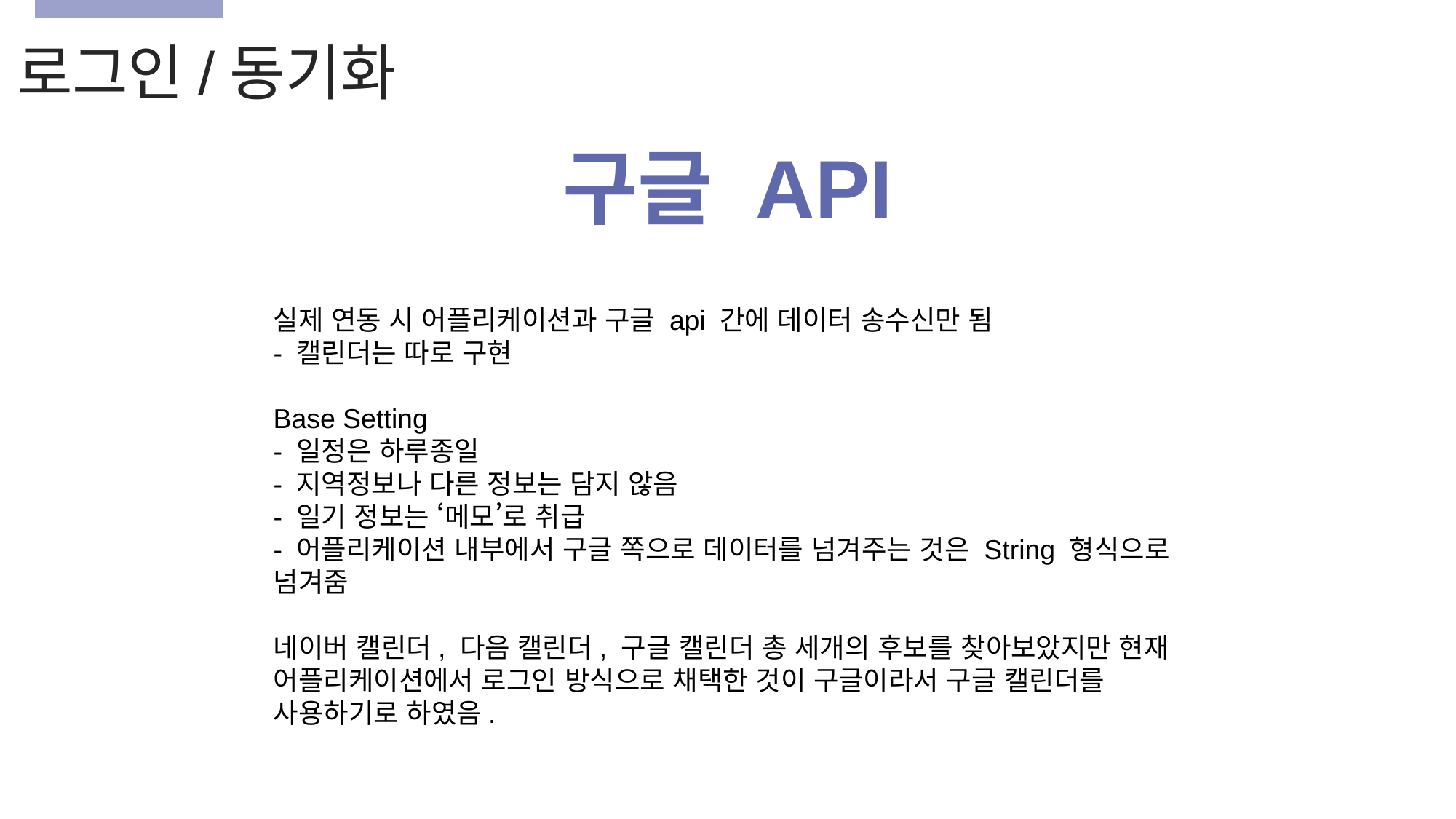

로그인/동기화
구글 API
실제 연동 시 어플리케이션과 구글 api 간에 데이터 송수신만 됨
- 캘린더는 따로 구현

Base Setting
- 일정은 하루종일
- 지역정보나 다른 정보는 담지 않음
- 일기 정보는 ‘메모’로 취급
- 어플리케이션 내부에서 구글 쪽으로 데이터를 넘겨주는 것은 String 형식으로 넘겨줌

네이버 캘린더, 다음 캘린더, 구글 캘린더 총 세개의 후보를 찾아보았지만 현재 어플리케이션에서 로그인 방식으로 채택한 것이 구글이라서 구글 캘린더를 사용하기로 하였음.